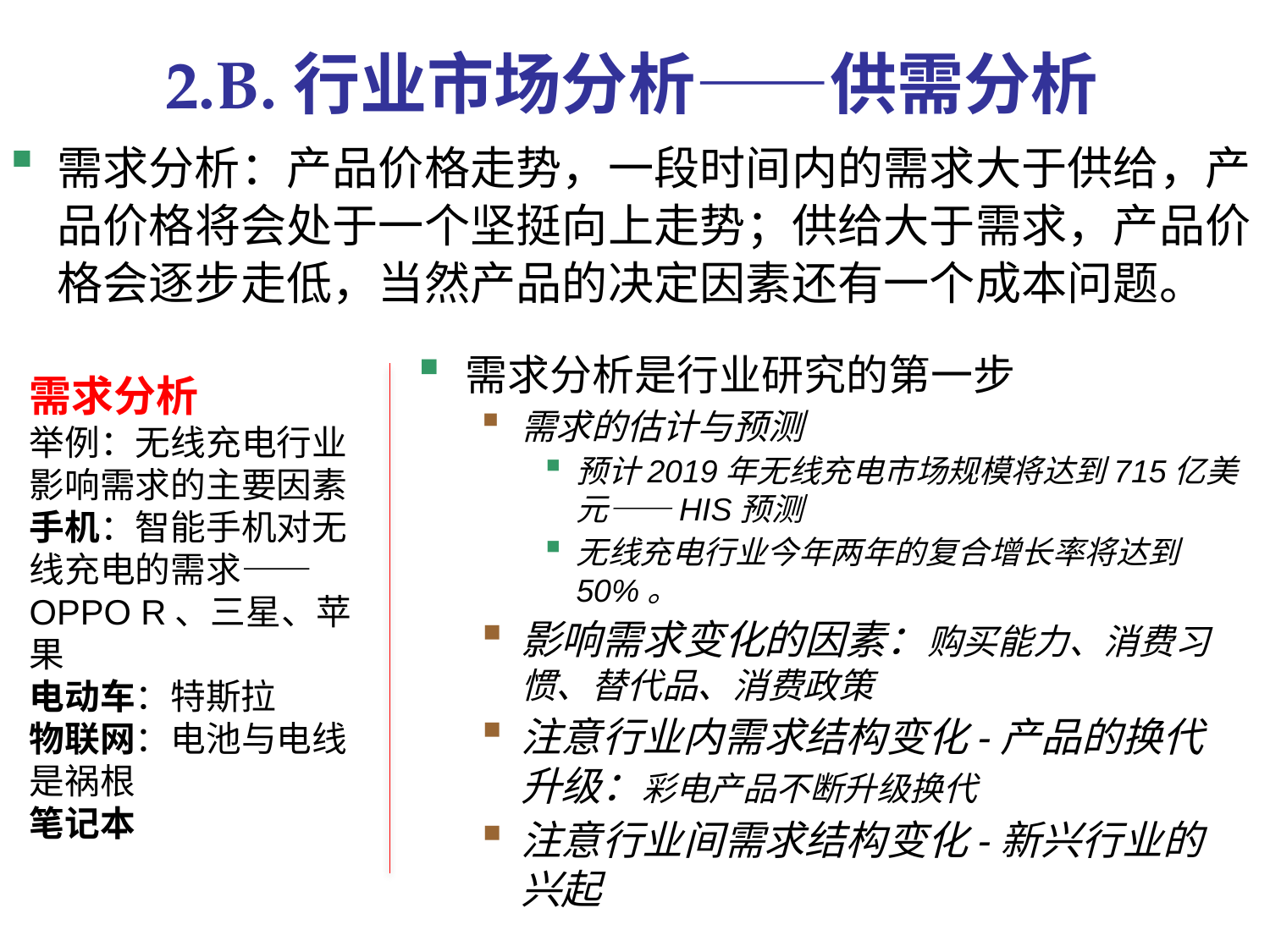

# 2.B.行业市场分析——供需分析
需求分析：产品价格走势，一段时间内的需求大于供给，产品价格将会处于一个坚挺向上走势；供给大于需求，产品价格会逐步走低，当然产品的决定因素还有一个成本问题。

需求分析是行业研究的第一步
需求的估计与预测
预计2019年无线充电市场规模将达到715亿美元——HIS预测
无线充电行业今年两年的复合增长率将达到50%。
影响需求变化的因素：购买能力、消费习惯、替代品、消费政策
注意行业内需求结构变化-产品的换代升级：彩电产品不断升级换代
注意行业间需求结构变化-新兴行业的兴起
需求分析
举例：无线充电行业
影响需求的主要因素
手机：智能手机对无线充电的需求——OPPO R、三星、苹果
电动车：特斯拉
物联网：电池与电线是祸根
笔记本